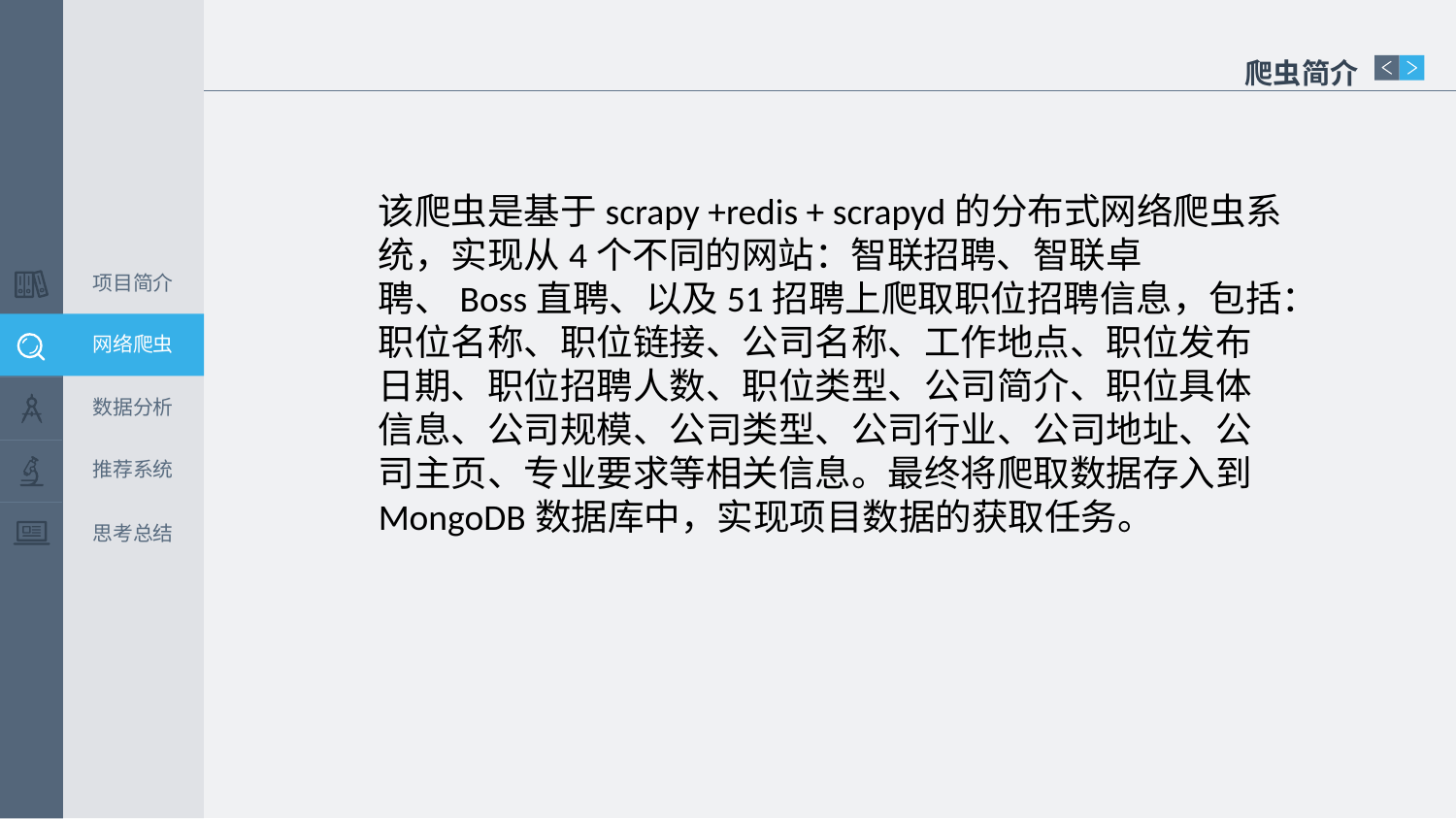

爬虫简介

该爬虫是基于scrapy +redis + scrapyd的分布式网络爬虫系统，实现从4个不同的网站：智联招聘、智联卓聘、Boss直聘、以及51招聘上爬取职位招聘信息，包括：职位名称、职位链接、公司名称、工作地点、职位发布日期、职位招聘人数、职位类型、公司简介、职位具体信息、公司规模、公司类型、公司行业、公司地址、公司主页、专业要求等相关信息。最终将爬取数据存入到MongoDB数据库中，实现项目数据的获取任务。
项目简介

网络爬虫

数据分析

推荐系统

思考总结